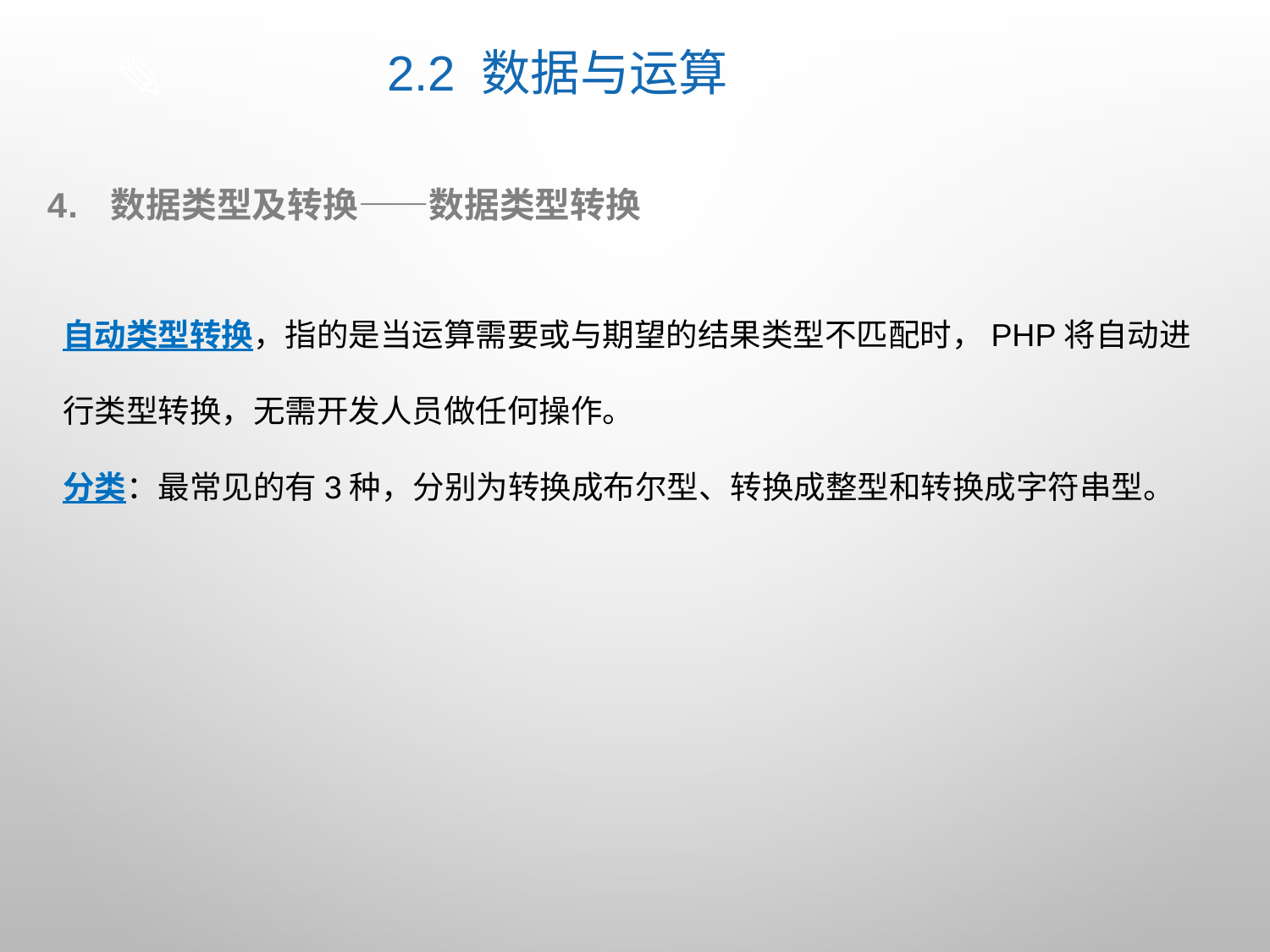

# 2.2 数据与运算
数据类型及转换——数据类型转换
自动类型转换，指的是当运算需要或与期望的结果类型不匹配时，PHP将自动进行类型转换，无需开发人员做任何操作。
分类：最常见的有3种，分别为转换成布尔型、转换成整型和转换成字符串型。